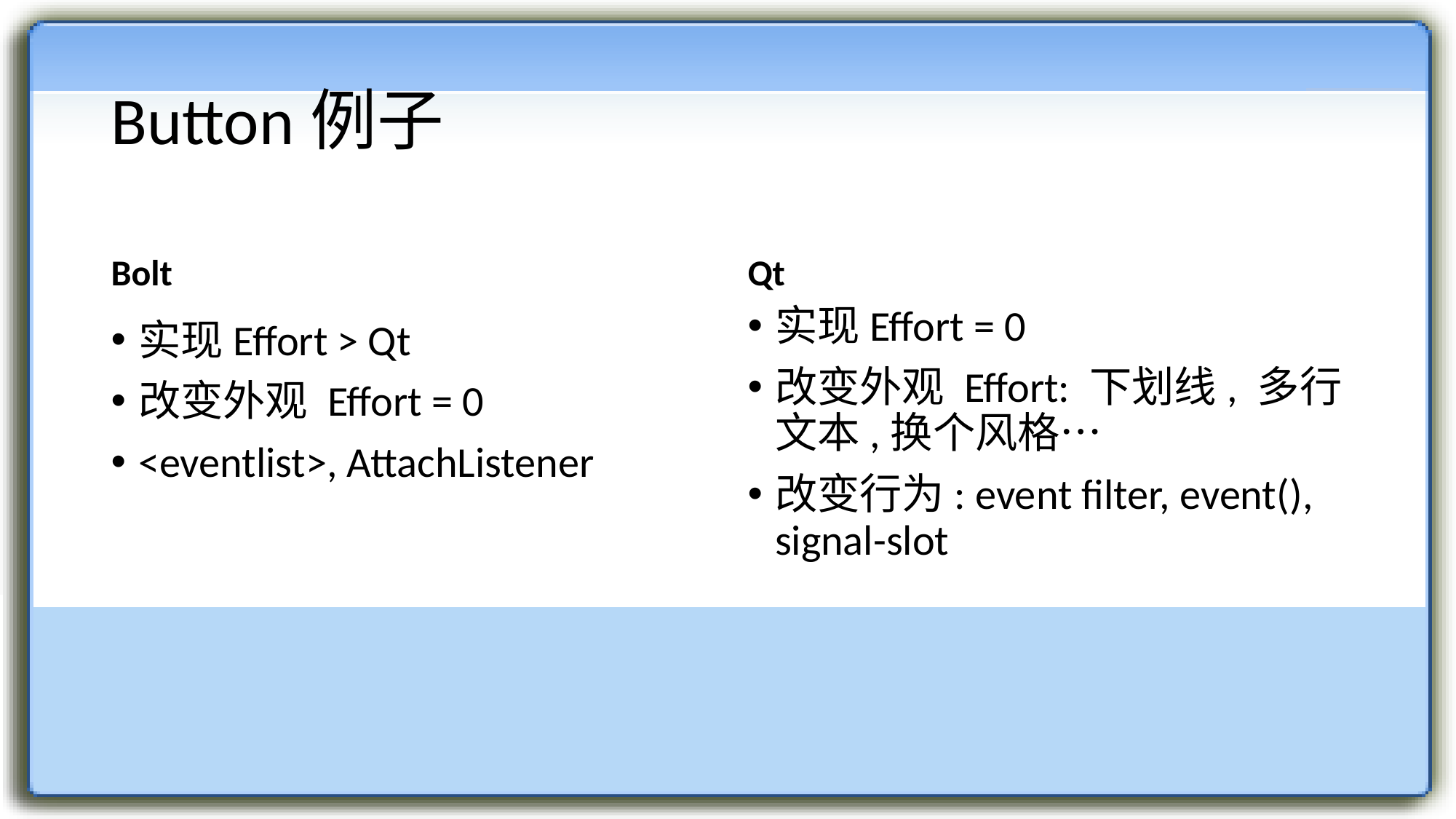

# Button例子
Bolt
Qt
实现Effort = 0
改变外观 Effort: 下划线, 多行文本,换个风格…
改变行为: event filter, event(), signal-slot
实现Effort > Qt
改变外观 Effort = 0
<eventlist>, AttachListener